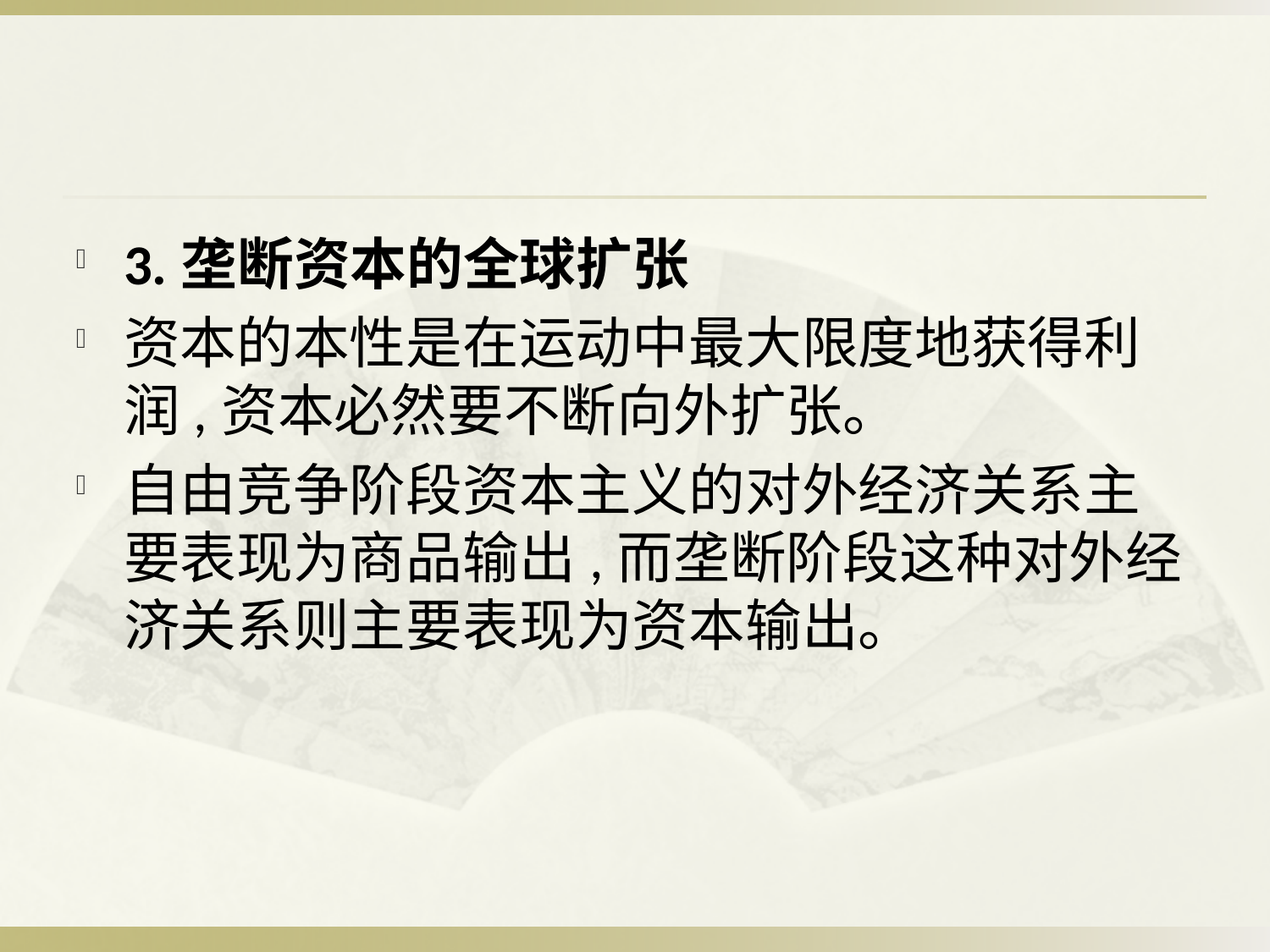

#
3.垄断资本的全球扩张
资本的本性是在运动中最大限度地获得利润,资本必然要不断向外扩张。
自由竞争阶段资本主义的对外经济关系主要表现为商品输出,而垄断阶段这种对外经济关系则主要表现为资本输出。